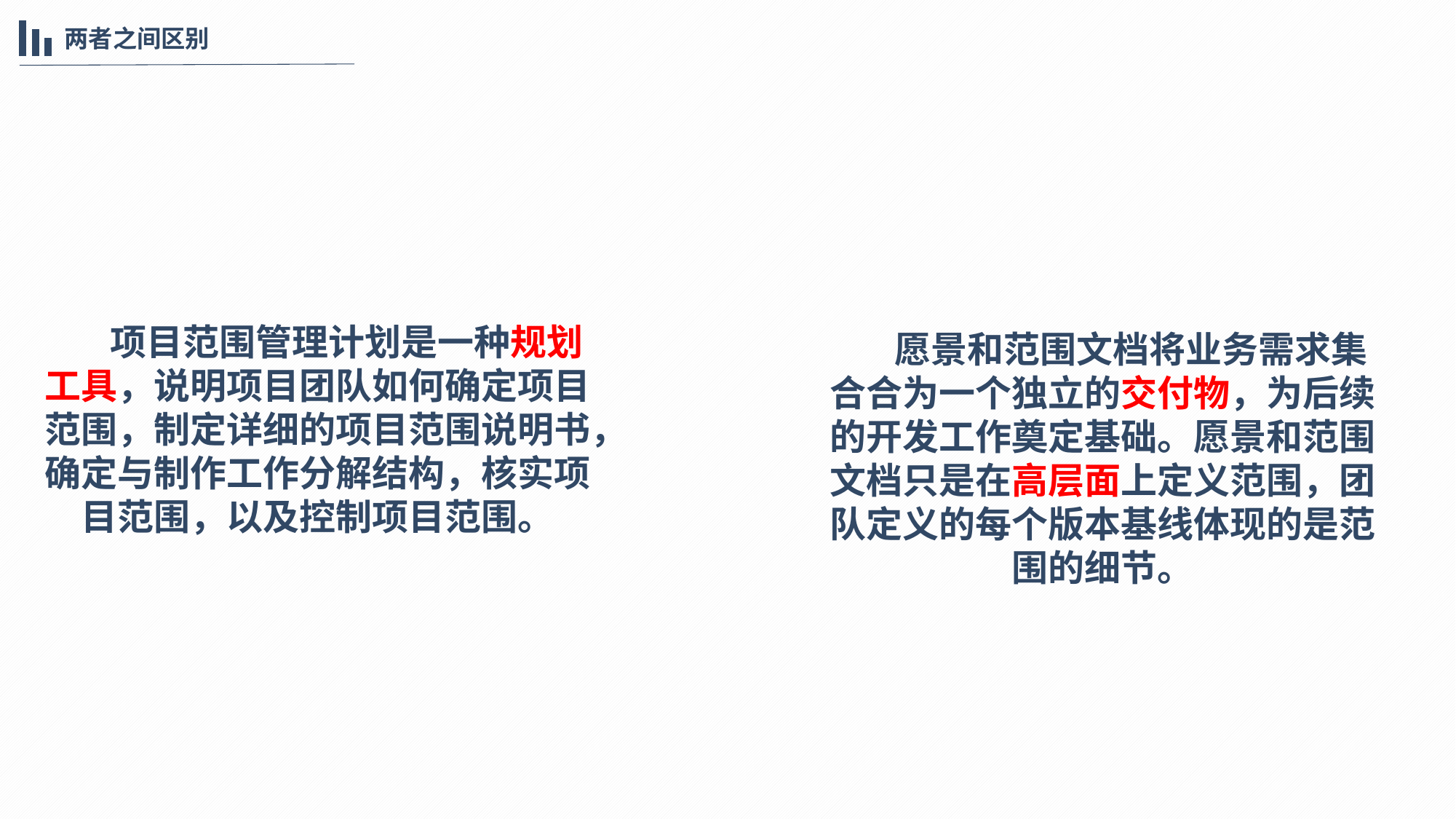

两者之间区别

           项目范围管理计划是一种规划工具，说明项目团队如何确定项目范围，制定详细的项目范围说明书，确定与制作工作分解结构，核实项目范围，以及控制项目范围。
           愿景和范围文档将业务需求集合合为一个独立的交付物，为后续的开发工作奠定基础。愿景和范围文档只是在高层面上定义范围，团队定义的每个版本基线体现的是范围的细节。